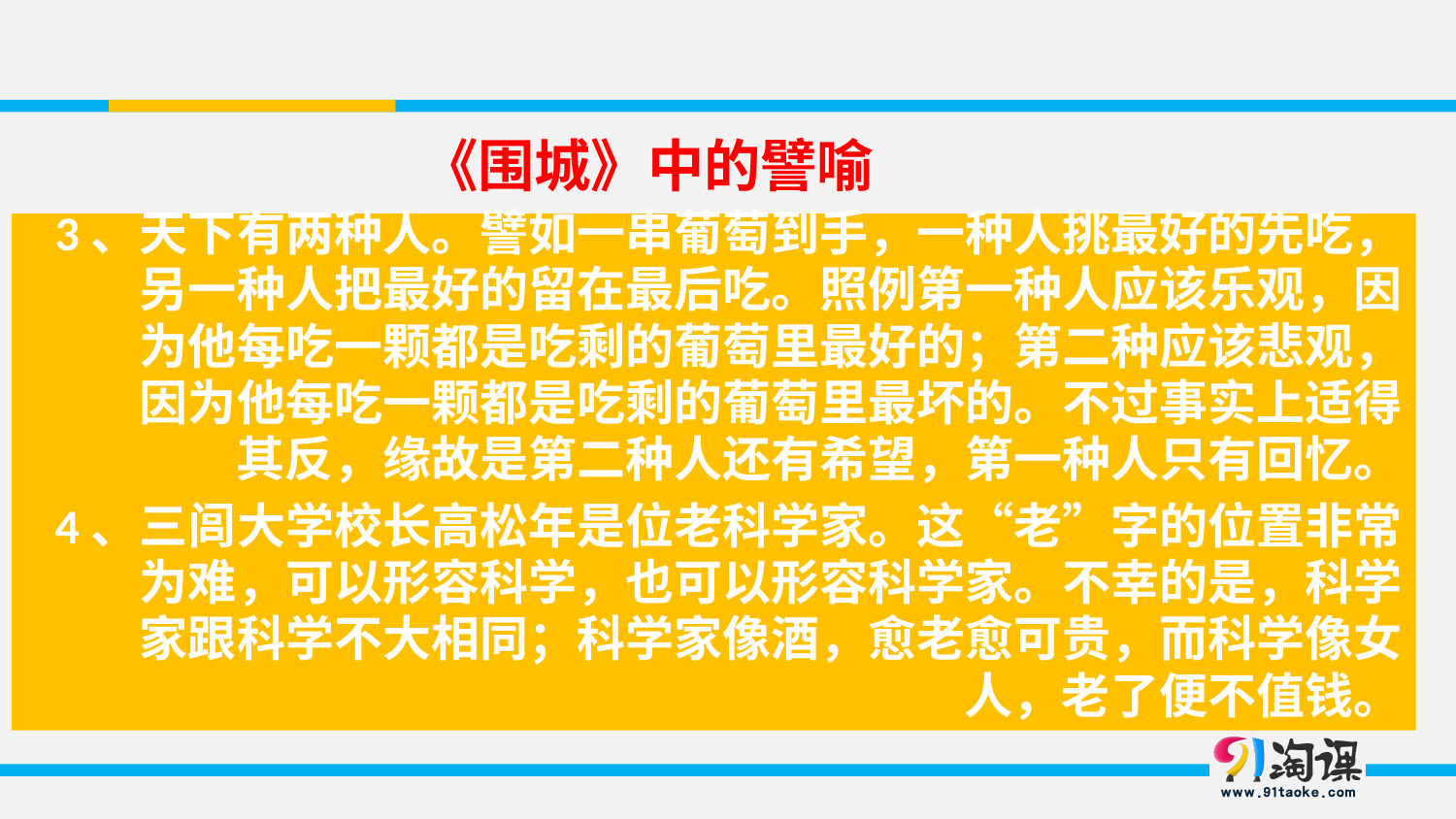

《围城》中的譬喻
 3、天下有两种人。譬如一串葡萄到手，一种人挑最好的先吃，另一种人把最好的留在最后吃。照例第一种人应该乐观，因为他每吃一颗都是吃剩的葡萄里最好的；第二种应该悲观，因为他每吃一颗都是吃剩的葡萄里最坏的。不过事实上适得其反，缘故是第二种人还有希望，第一种人只有回忆。
 4、三闾大学校长高松年是位老科学家。这“老”字的位置非常为难，可以形容科学，也可以形容科学家。不幸的是，科学家跟科学不大相同；科学家像酒，愈老愈可贵，而科学像女人，老了便不值钱。